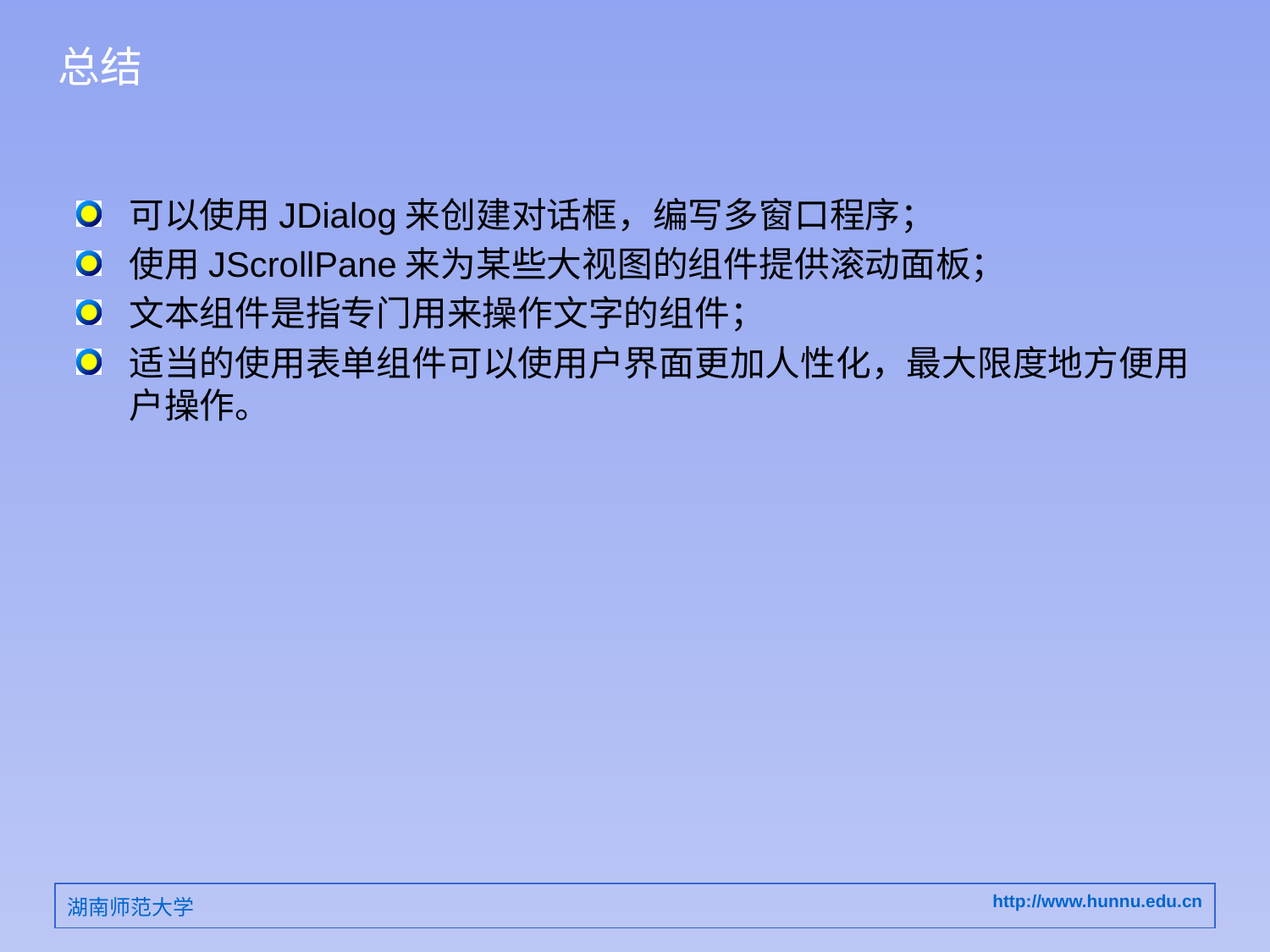

# 总结
可以使用JDialog来创建对话框，编写多窗口程序；
使用JScrollPane来为某些大视图的组件提供滚动面板；
文本组件是指专门用来操作文字的组件；
适当的使用表单组件可以使用户界面更加人性化，最大限度地方便用户操作。